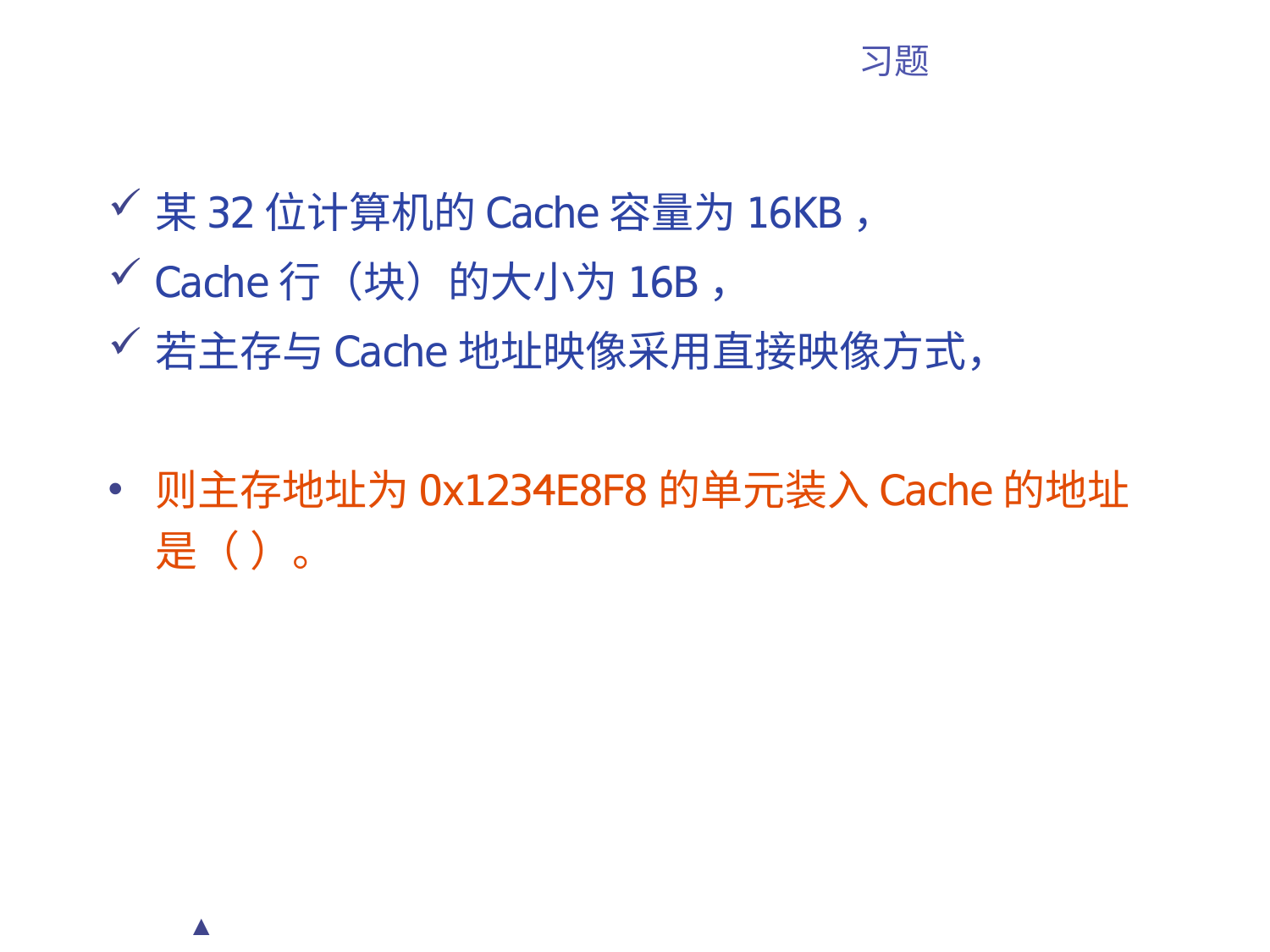

# 习题
某32位计算机的Cache容量为16KB，
Cache行（块）的大小为16B，
若主存与Cache地址映像采用直接映像方式，

则主存地址为0x1234E8F8的单元装入Cache的地址是（ ）。